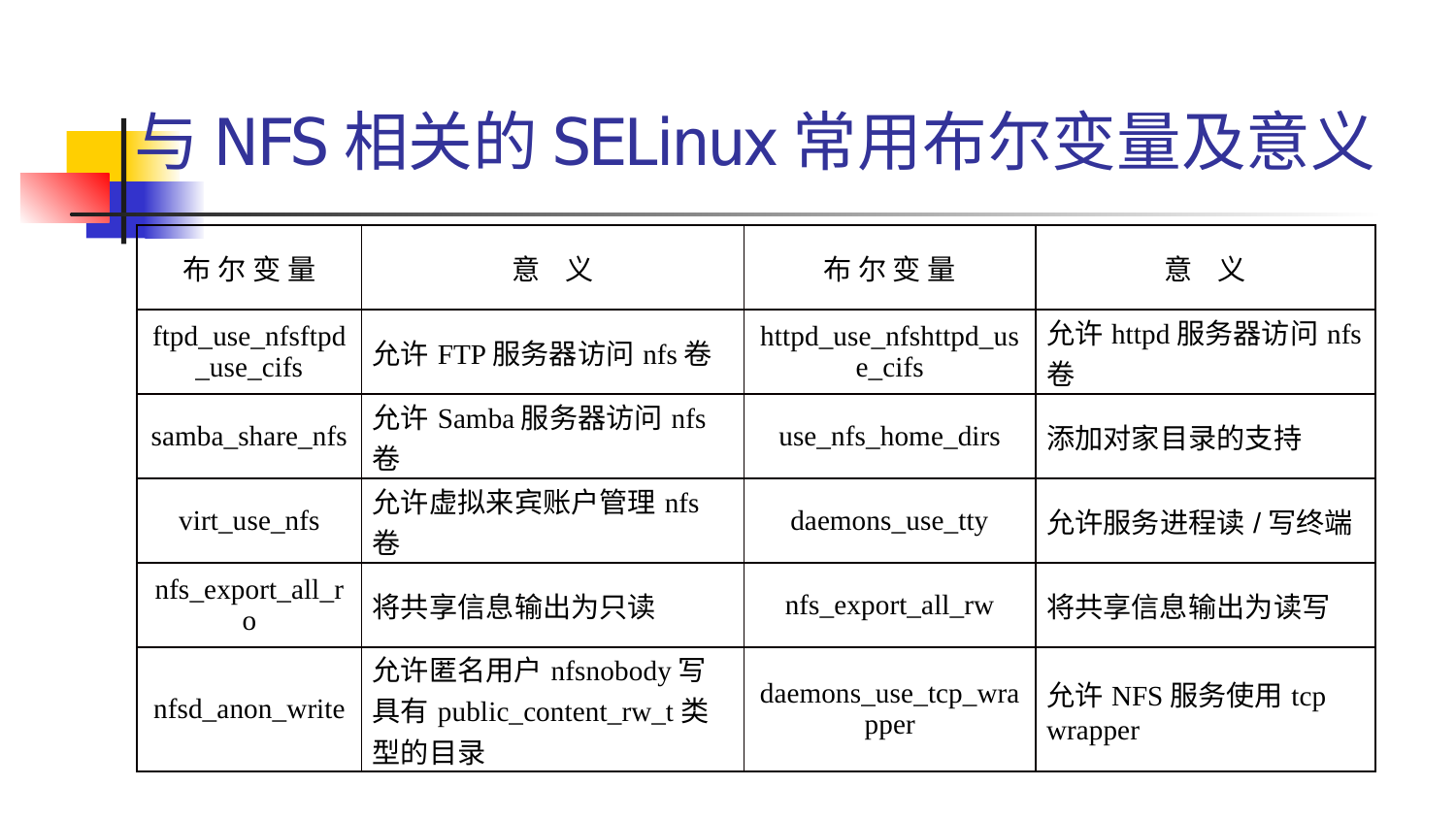

# 与NFS相关的SELinux常用布尔变量及意义

| 布 尔 变 量 | 意 义 | 布 尔 变 量 | 意 义 |
| --- | --- | --- | --- |
| ftpd\_use\_nfsftpd\_use\_cifs | 允许FTP服务器访问nfs卷 | httpd\_use\_nfshttpd\_use\_cifs | 允许httpd服务器访问nfs卷 |
| samba\_share\_nfs | 允许Samba服务器访问nfs卷 | use\_nfs\_home\_dirs | 添加对家目录的支持 |
| virt\_use\_nfs | 允许虚拟来宾账户管理nfs卷 | daemons\_use\_tty | 允许服务进程读/写终端 |
| nfs\_export\_all\_ro | 将共享信息输出为只读 | nfs\_export\_all\_rw | 将共享信息输出为读写 |
| nfsd\_anon\_write | 允许匿名用户nfsnobody写具有public\_content\_rw\_t类型的目录 | daemons\_use\_tcp\_wrapper | 允许NFS服务使用tcp wrapper |